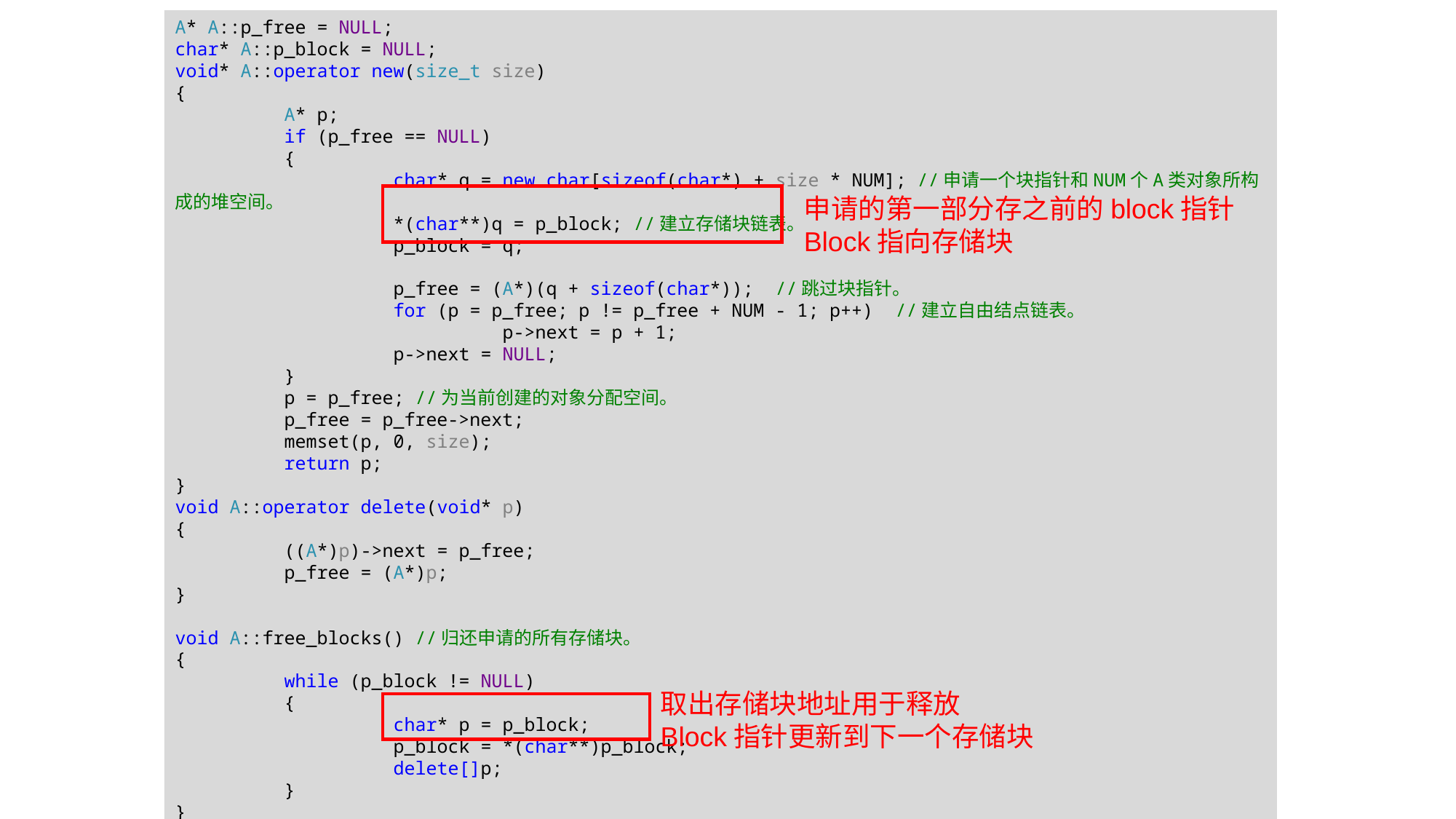

A* A::p_free = NULL;
char* A::p_block = NULL;
void* A::operator new(size_t size)
{
	A* p;
	if (p_free == NULL)
	{
		char* q = new char[sizeof(char*) + size * NUM]; //申请一个块指针和NUM个A类对象所构成的堆空间。
		*(char**)q = p_block; //建立存储块链表。
		p_block = q;

		p_free = (A*)(q + sizeof(char*));  //跳过块指针。
		for (p = p_free; p != p_free + NUM - 1; p++)  //建立自由结点链表。
			p->next = p + 1;
		p->next = NULL;
	}
	p = p_free; //为当前创建的对象分配空间。
	p_free = p_free->next;
	memset(p, 0, size);
	return p;
}
void A::operator delete(void* p)
{
	((A*)p)->next = p_free;
	p_free = (A*)p;
}

void A::free_blocks() //归还申请的所有存储块。
{
	while (p_block != NULL)
	{
		char* p = p_block;
		p_block = *(char**)p_block;
		delete[]p;
	}
}
申请的第一部分存之前的block指针
Block指向存储块

取出存储块地址用于释放
Block指针更新到下一个存储块